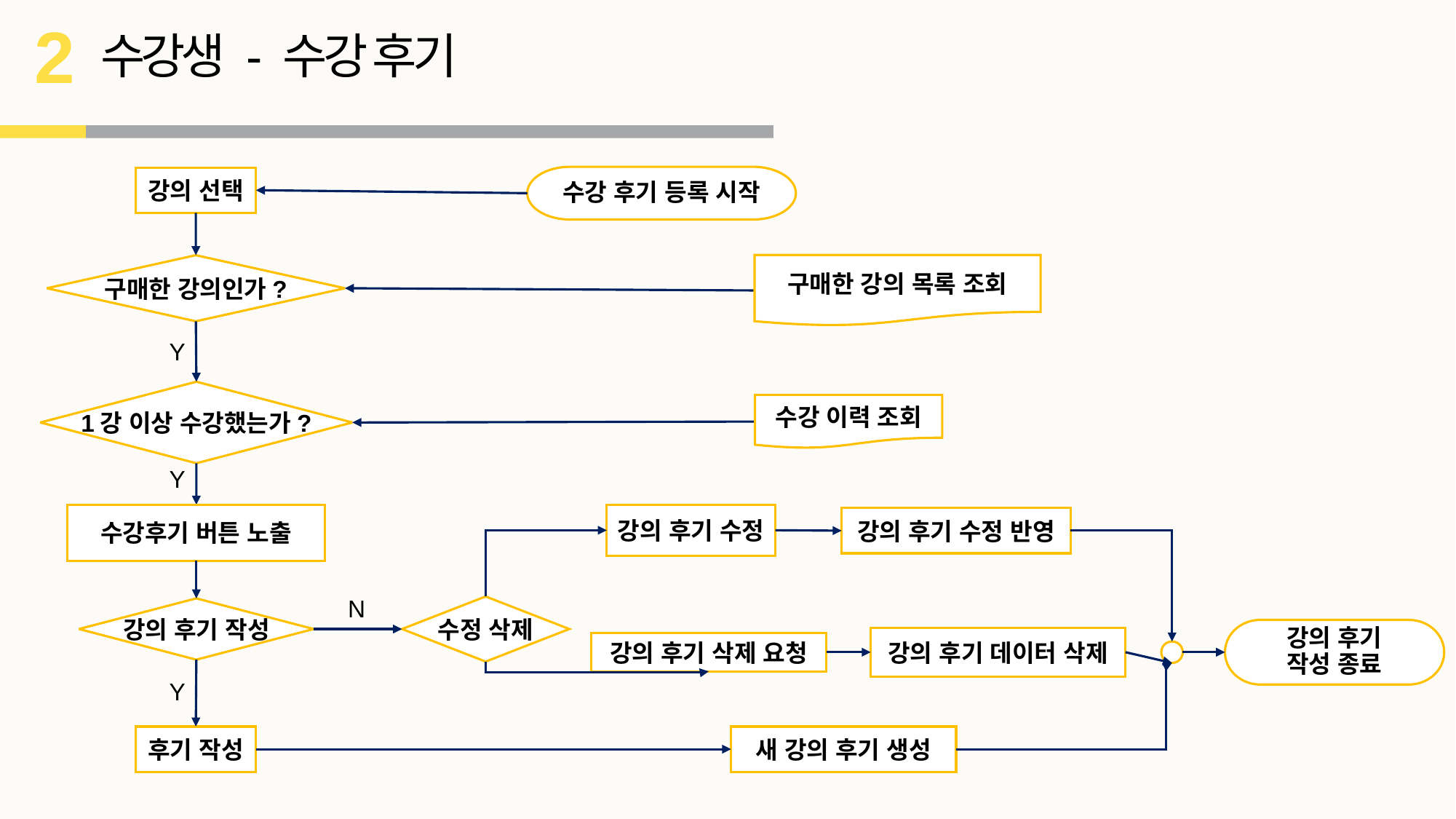

2
수강생 - 수강 후기

수강 후기 등록 시작
강의 선택
구매한 강의 목록 조회
구매한 강의인가?
Y
1강 이상 수강했는가?
수강 이력 조회
Y
수강후기 버튼 노출
강의 후기 수정
강의 후기 수정 반영
N
수정 삭제
강의 후기 작성
강의 후기
작성 종료
강의 후기 데이터 삭제
강의 후기 삭제 요청

Y
새 강의 후기 생성
후기 작성